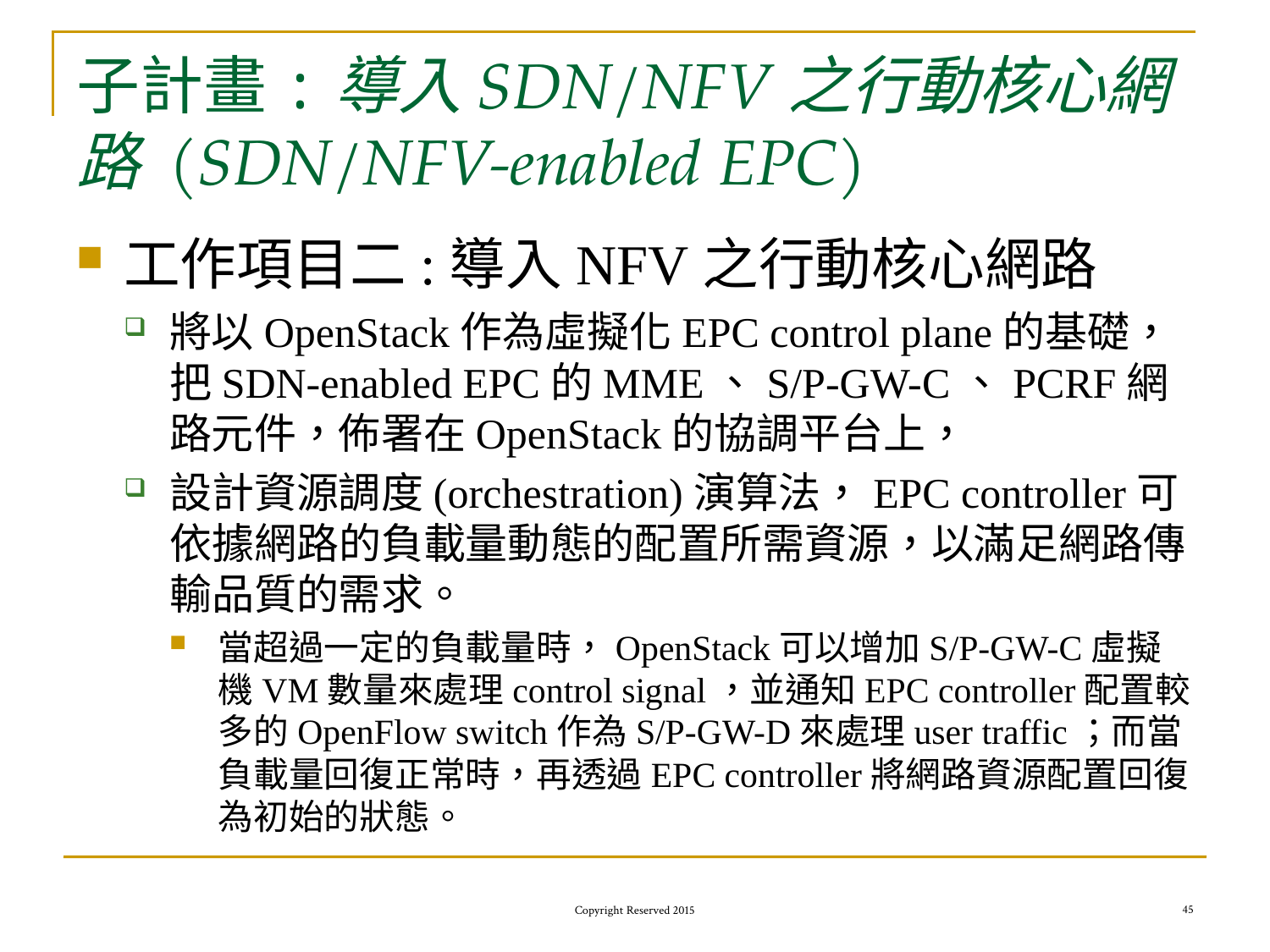

# 子計畫:導入SDN/NFV之行動核心網路 (SDN/NFV-enabled EPC)
工作項目二:導入NFV之行動核心網路
將以OpenStack作為虛擬化EPC control plane的基礎，把SDN-enabled EPC的MME、S/P-GW-C、PCRF網路元件，佈署在OpenStack的協調平台上，
設計資源調度(orchestration)演算法，EPC controller可依據網路的負載量動態的配置所需資源，以滿足網路傳輸品質的需求。
當超過一定的負載量時，OpenStack可以增加S/P-GW-C虛擬機VM數量來處理control signal，並通知EPC controller配置較多的OpenFlow switch作為S/P-GW-D來處理user traffic；而當負載量回復正常時，再透過EPC controller將網路資源配置回復為初始的狀態。
45
Copyright Reserved 2015